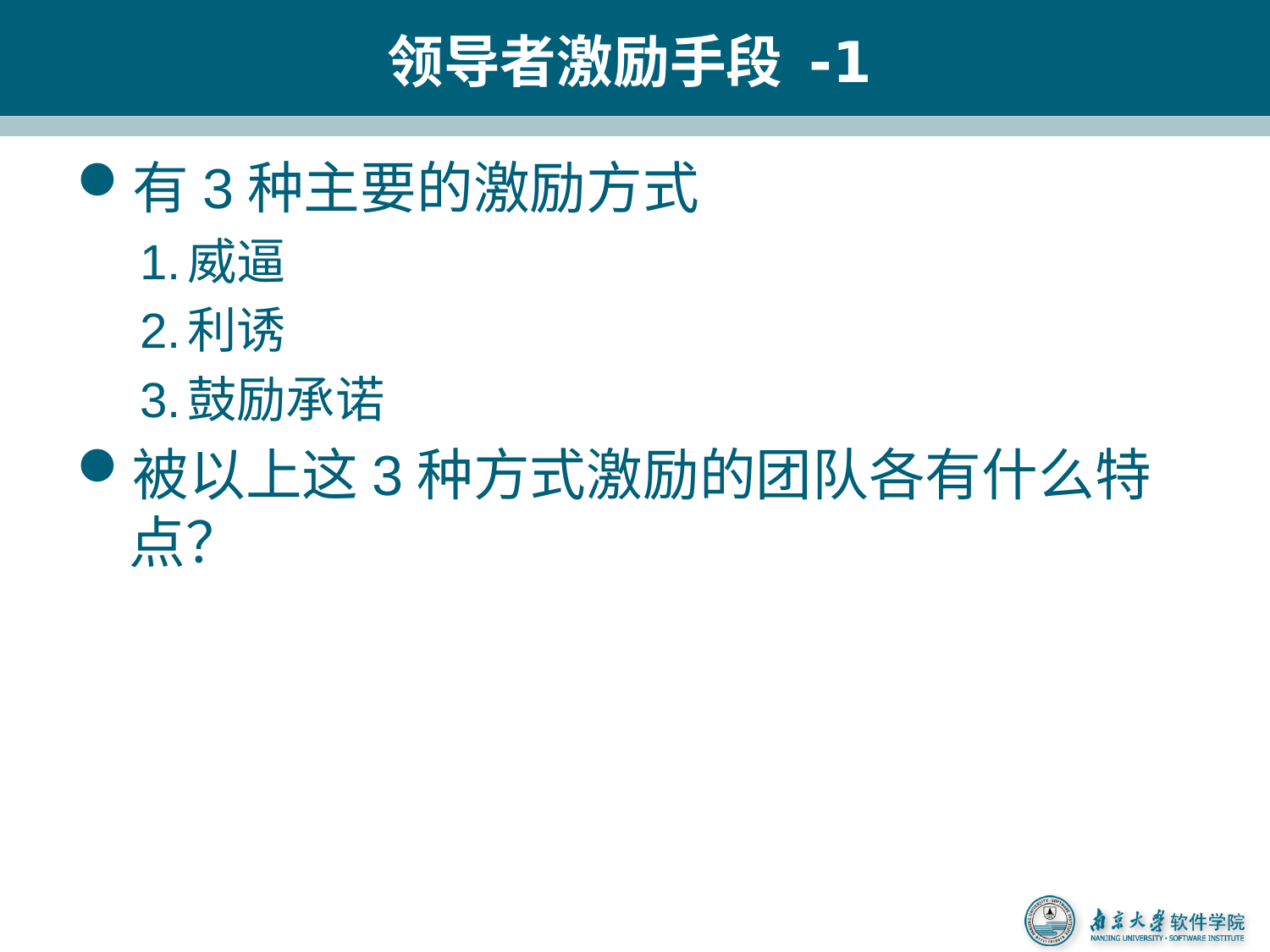

# 领导者激励手段 -1
有3种主要的激励方式
威逼
利诱
鼓励承诺
被以上这3种方式激励的团队各有什么特点？